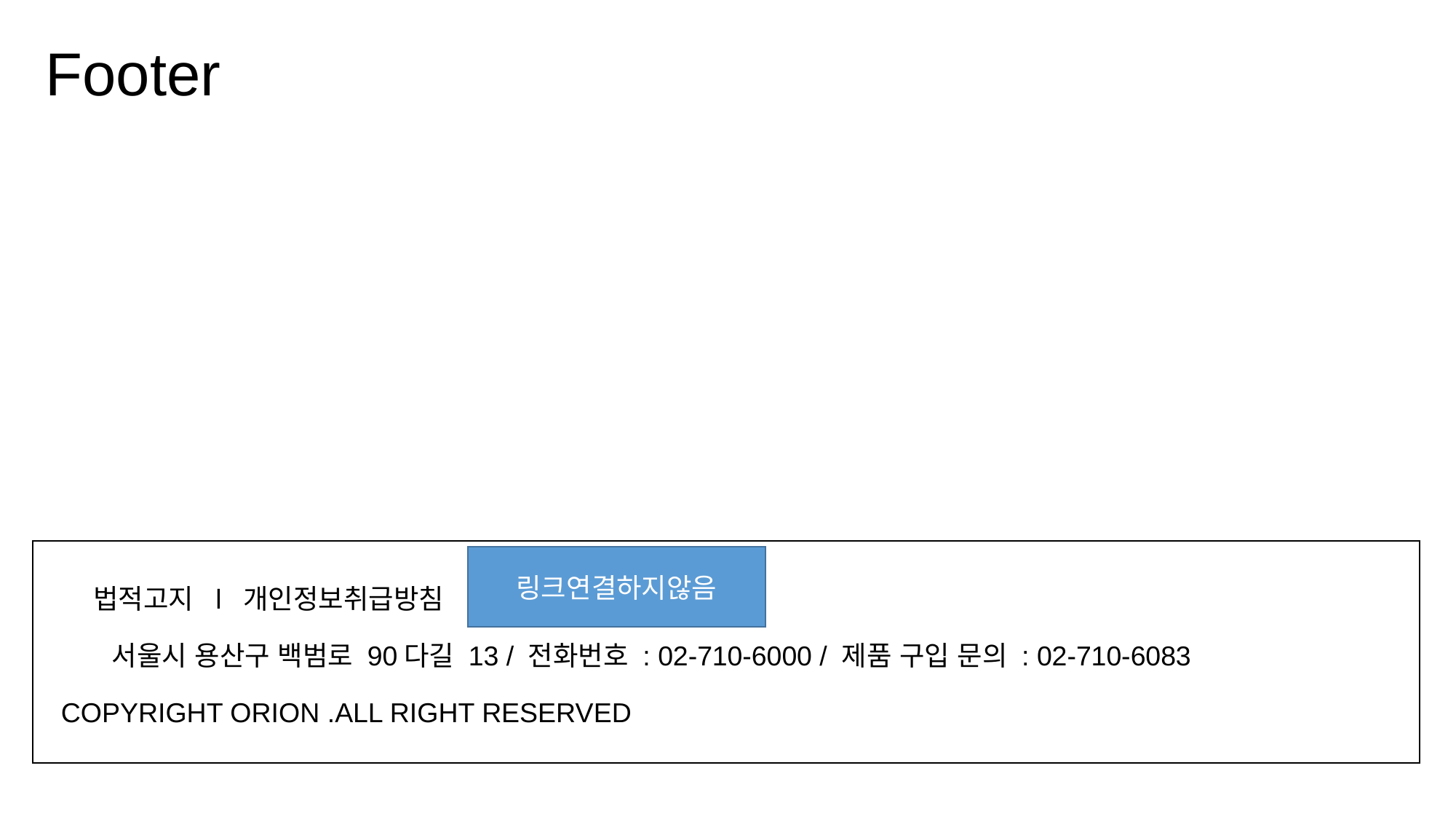

Footer

링크연결하지않음
법적고지  l  개인정보취급방침
서울시 용산구 백범로 90다길 13 / 전화번호 : 02-710-6000 / 제품 구입 문의 : 02-710-6083
COPYRIGHT ORION .ALL RIGHT RESERVED